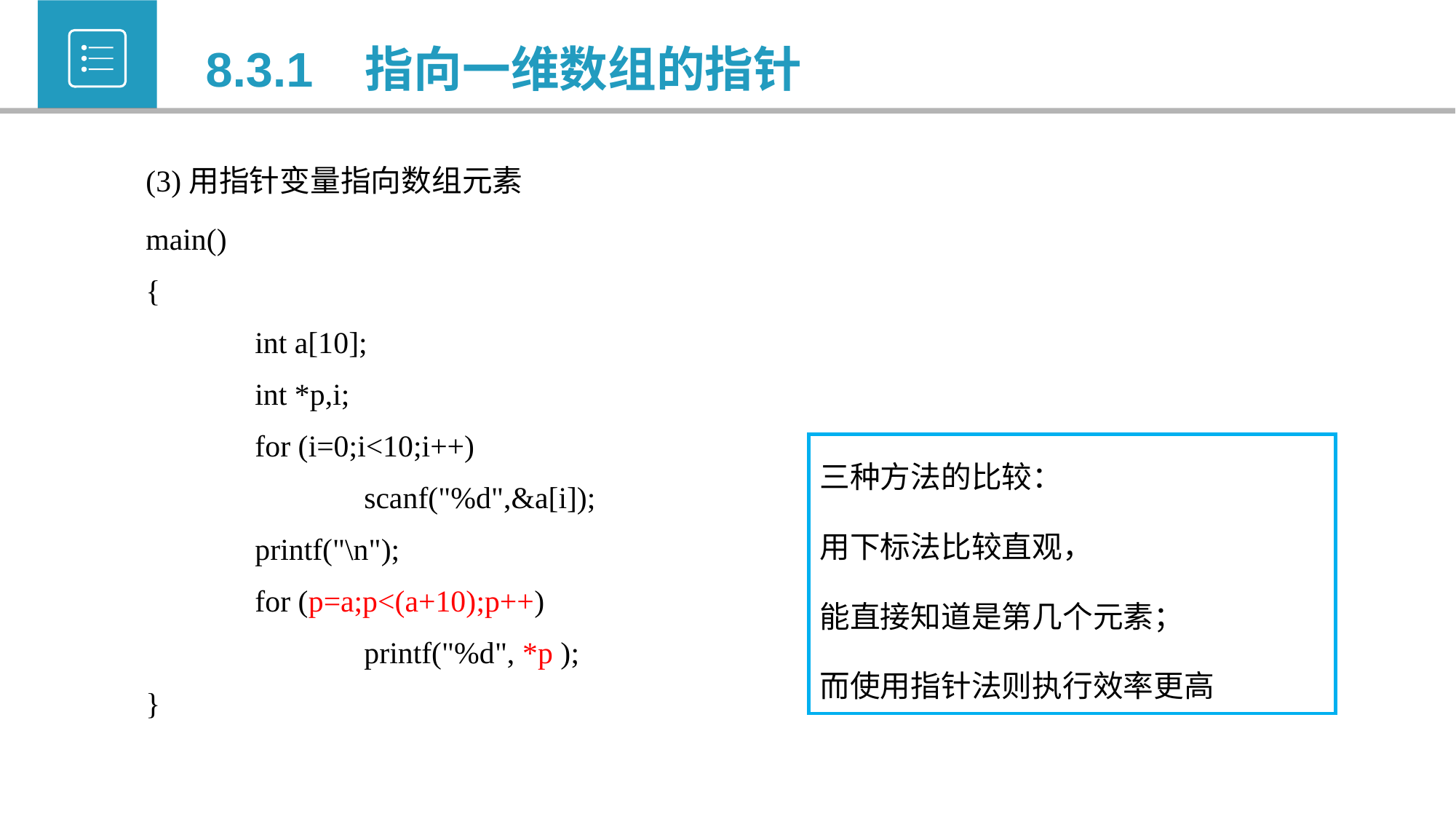

8.3.1   指向一维数组的指针
(3)用指针变量指向数组元素
main()
{
	int a[10];
	int *p,i;
	for (i=0;i<10;i++)
		scanf("%d",&a[i]);
	printf("\n");
	for (p=a;p<(a+10);p++)
		printf("%d", *p );
}
三种方法的比较：
用下标法比较直观，
能直接知道是第几个元素；
而使用指针法则执行效率更高